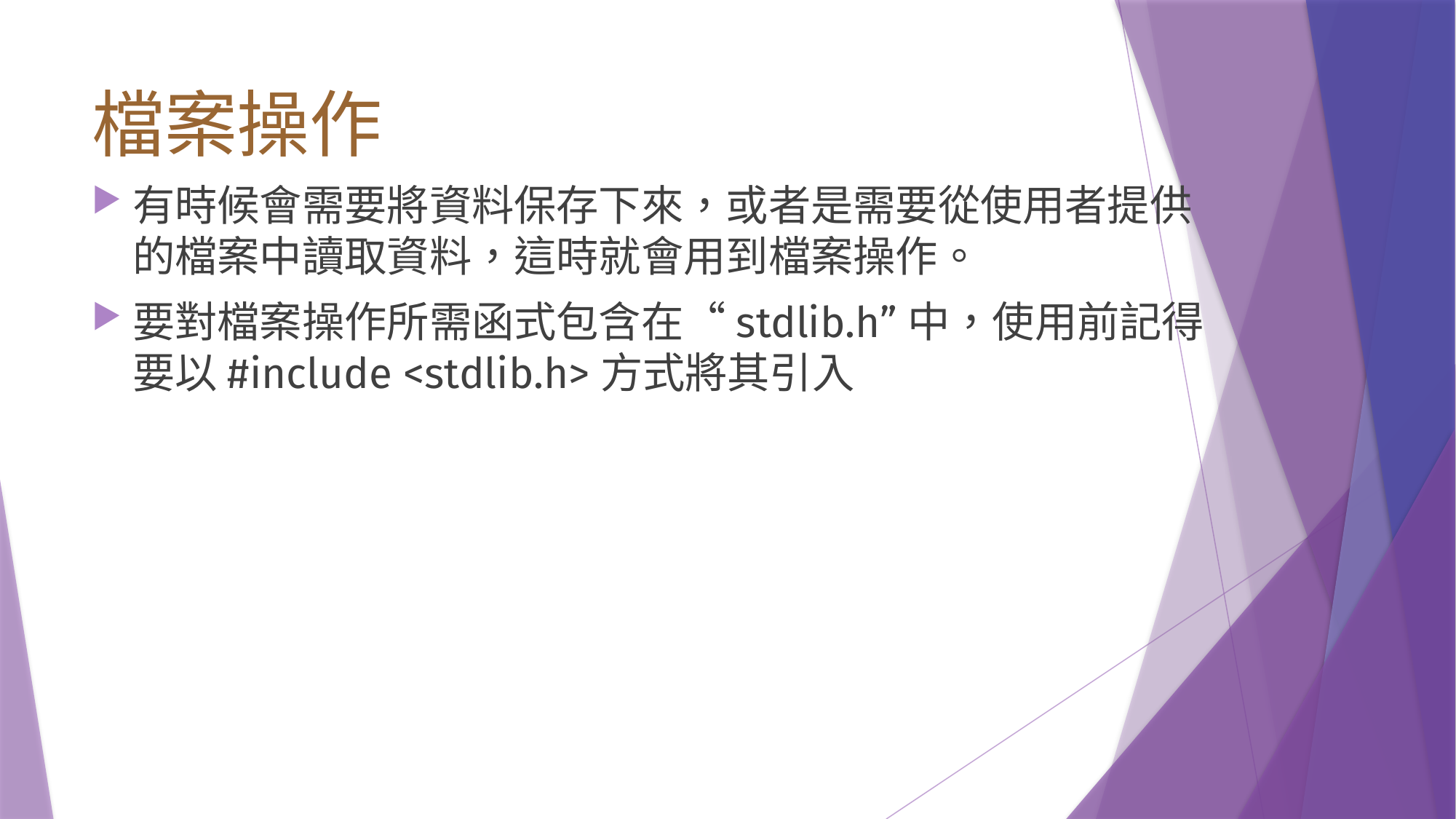

# 檔案操作
有時候會需要將資料保存下來，或者是需要從使用者提供的檔案中讀取資料，這時就會用到檔案操作。
要對檔案操作所需函式包含在“stdlib.h”中，使用前記得要以#include <stdlib.h>方式將其引入